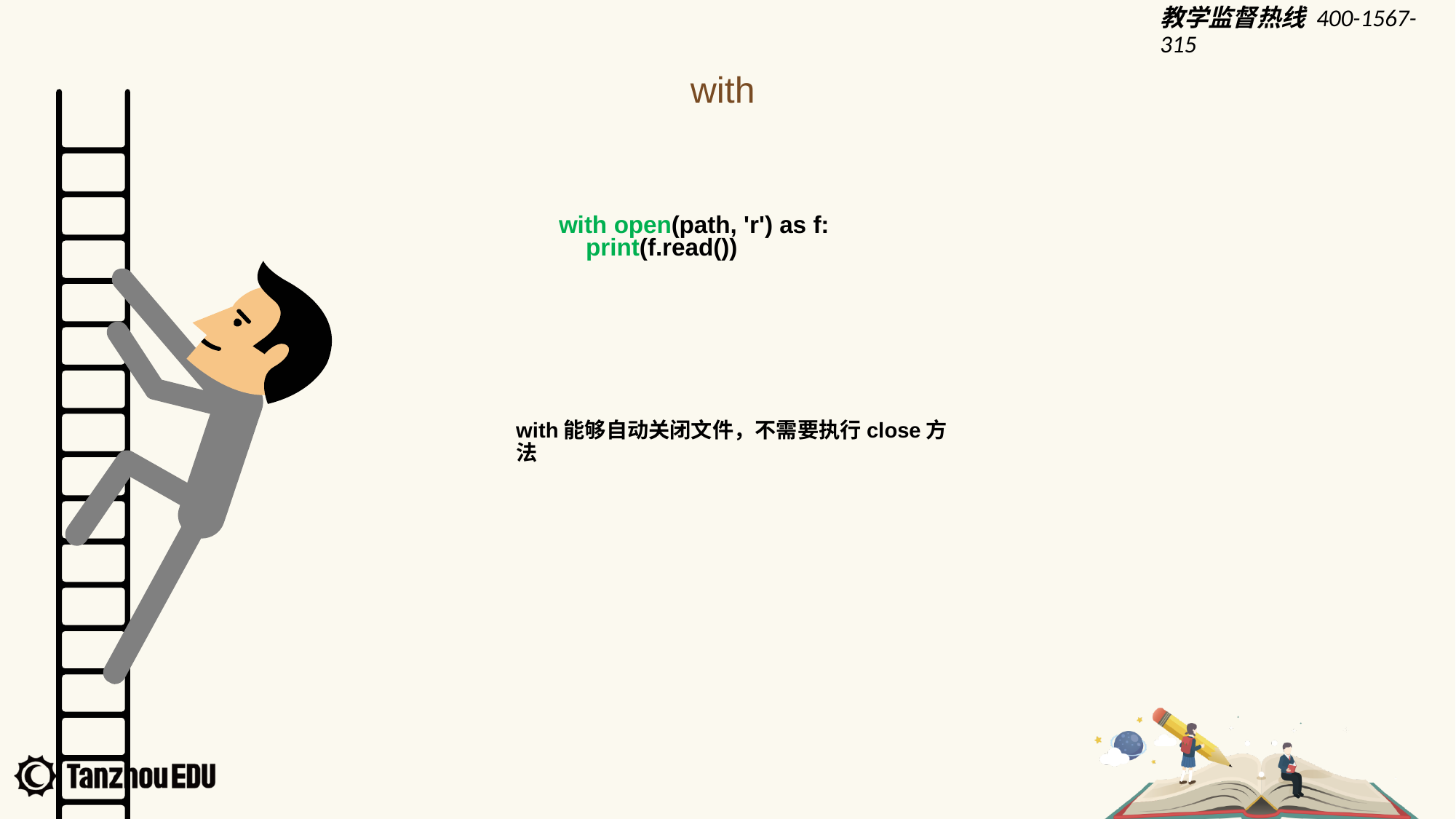

with

with open(path, 'r') as f:
    print(f.read())
with能够自动关闭文件，不需要执行close方法